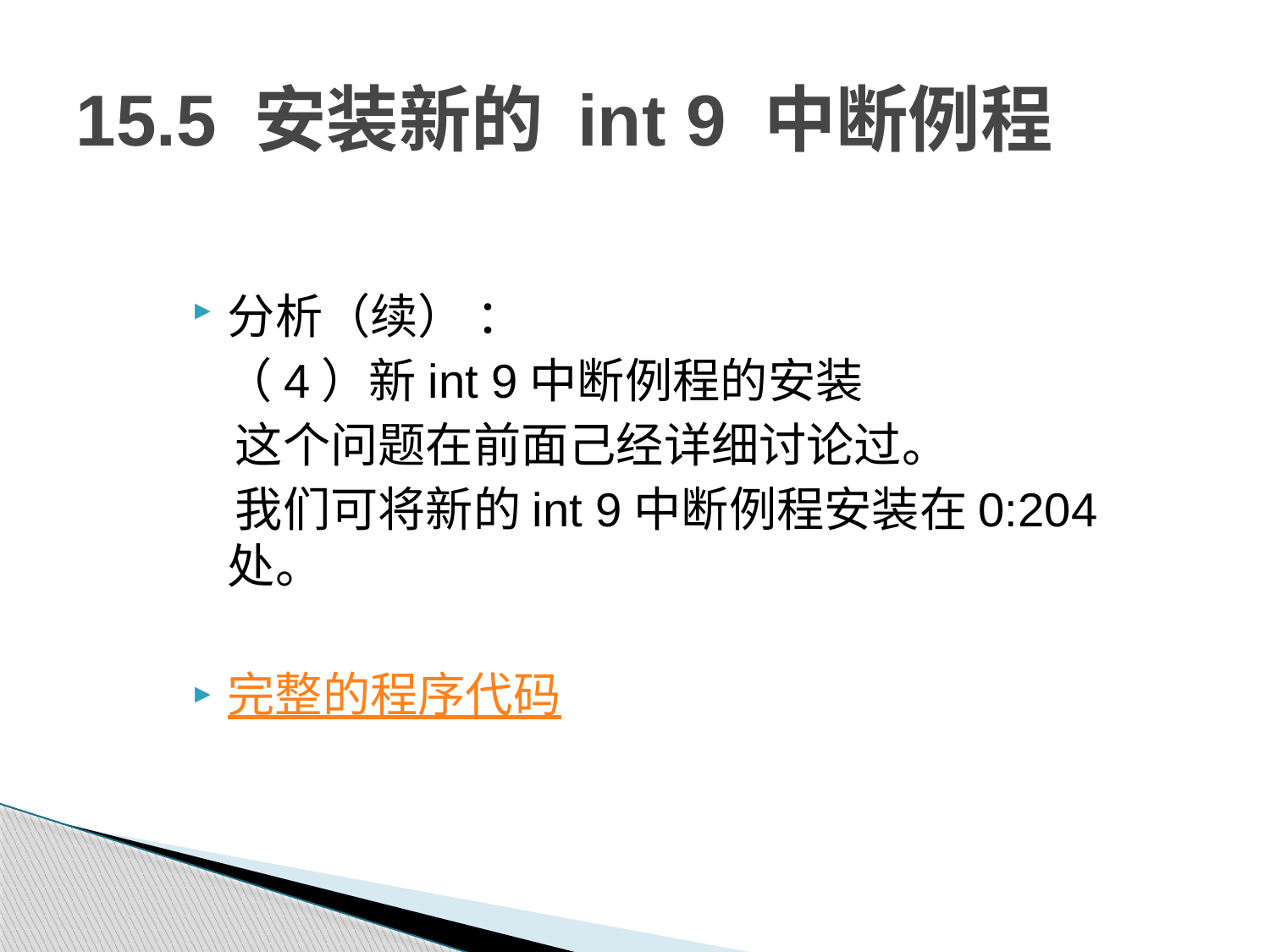

# 15.5 安装新的 int 9 中断例程
分析（续） ：
  （4）新int 9中断例程的安装
   这个问题在前面己经详细讨论过。
   我们可将新的int 9中断例程安装在0:204 处。

完整的程序代码